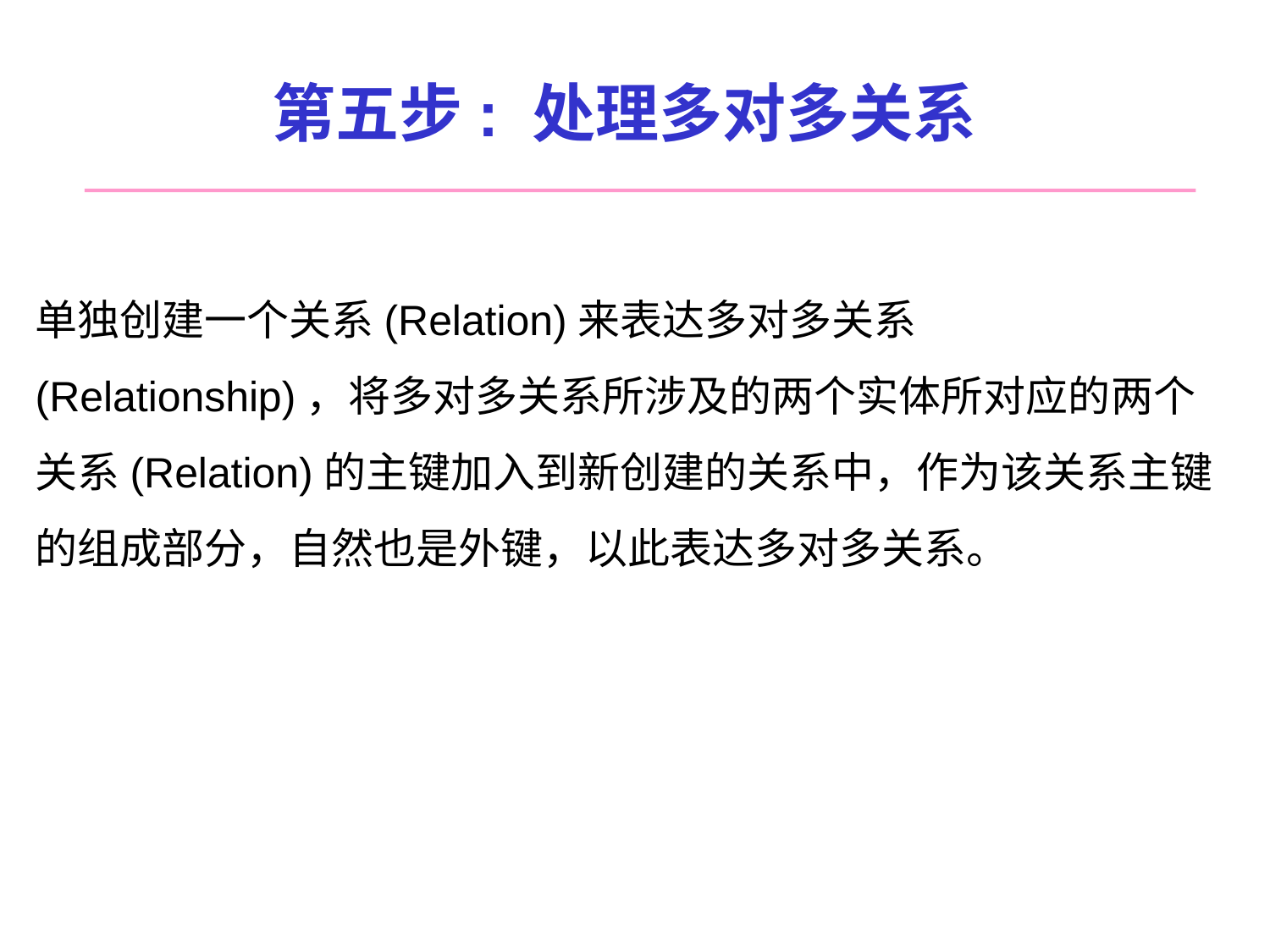

# 第五步: 处理多对多关系
单独创建一个关系(Relation)来表达多对多关系(Relationship)，将多对多关系所涉及的两个实体所对应的两个关系(Relation)的主键加入到新创建的关系中，作为该关系主键的组成部分，自然也是外键，以此表达多对多关系。